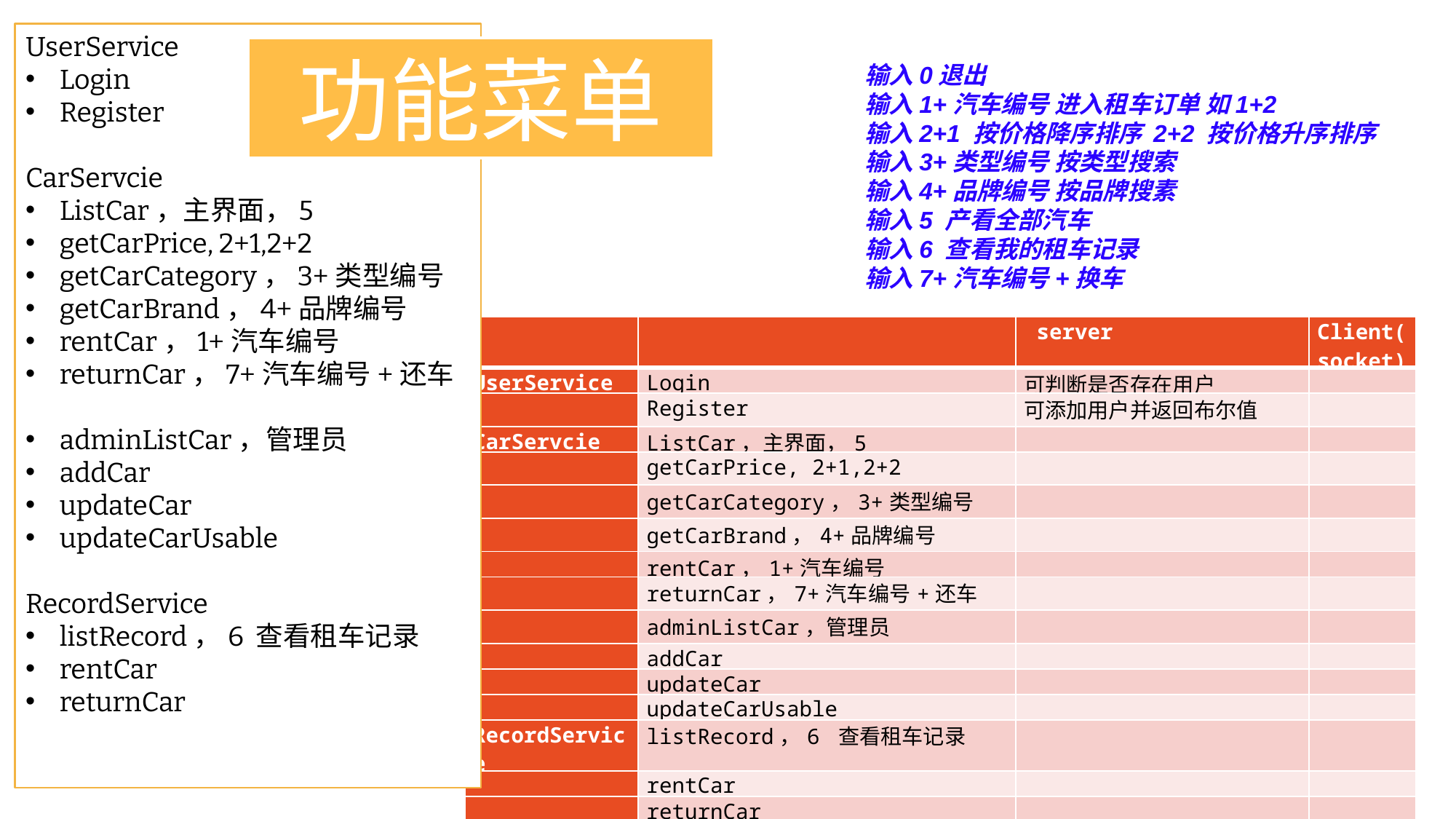

UserService
Login
Register

CarServcie
ListCar，主界面，5
getCarPrice, 2+1,2+2
getCarCategory，3+类型编号
getCarBrand，4+品牌编号
rentCar，1+汽车编号
returnCar，7+汽车编号+还车

adminListCar，管理员
addCar
updateCar
updateCarUsable

RecordService
listRecord，6 查看租车记录
rentCar
returnCar

功能菜单
输入0退出
输入1+汽车编号 进入租车订单 如1+2
输入2+1 按价格降序排序 2+2 按价格升序排序
输入3+类型编号 按类型搜索
输入4+品牌编号 按品牌搜素
输入5 产看全部汽车
输入6 查看我的租车记录
输入7+汽车编号+换车
|  |  | server | Client(socket) |
| --- | --- | --- | --- |
| UserService | Login | 可判断是否存在用户 |  |
|  | Register | 可添加用户并返回布尔值 |  |
| CarServcie | ListCar，主界面，5 |  |  |
|  | getCarPrice, 2+1,2+2 |  |  |
|  | getCarCategory，3+类型编号 |  |  |
|  | getCarBrand，4+品牌编号 |  |  |
|  | rentCar，1+汽车编号 |  |  |
|  | returnCar，7+汽车编号+还车 |  |  |
|  | adminListCar，管理员 |  |  |
|  | addCar |  |  |
|  | updateCar |  |  |
|  | updateCarUsable |  |  |
| RecordService | listRecord，6 查看租车记录 |  |  |
|  | rentCar |  |  |
|  | returnCar |  |  |
| 功能编号 | 功能名称 | 备注 |
| --- | --- | --- |
| 01 | 用户登录 | 输入用户名、密码登录 |
| 02 | 用户注册 | 用户可注册，管理员不可注册 |
| 03 | 用户查看上架汽车信息 | 全部上架及根据价格、车型、品牌 |
| 04 | 用户租车 | 租赁汽车，其他人不可租 |
| 05 | 用户还车 | 归还汽车，其他人可租 |
| 06 | 用户查看租车记录 | 查看当前用户的全部租车记录 |
| 07 | 管理员登录 | 输入用户名、密码登录 |
| 08 | 管理员查看汽车信息 | 全部汽车或指定汽车 |
| 09 | 管理员添加汽车 | 根据提示添加一辆汽车 |
| 10 | 管理员修改汽车信息 | 修改租赁价格、是否上架 |
| 11 | 管理员查看租赁记录信息 | 根据用户id或汽车id |